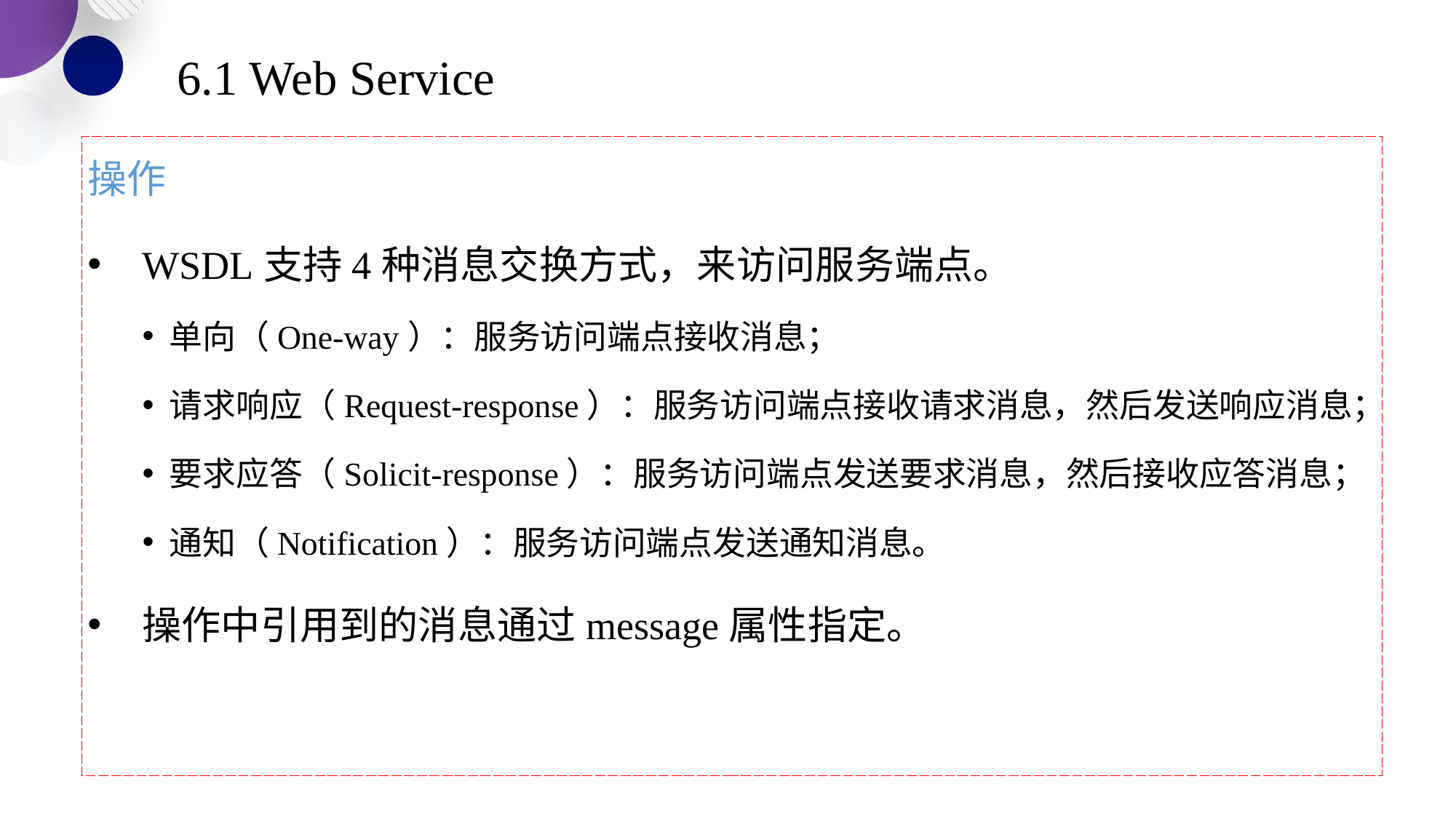

# 6.1 Web Service
操作
WSDL支持4种消息交换方式，来访问服务端点。
单向（One-way）：服务访问端点接收消息；
请求响应（Request-response）：服务访问端点接收请求消息，然后发送响应消息；
要求应答（Solicit-response）：服务访问端点发送要求消息，然后接收应答消息；
通知（Notification）：服务访问端点发送通知消息。
操作中引用到的消息通过message属性指定。